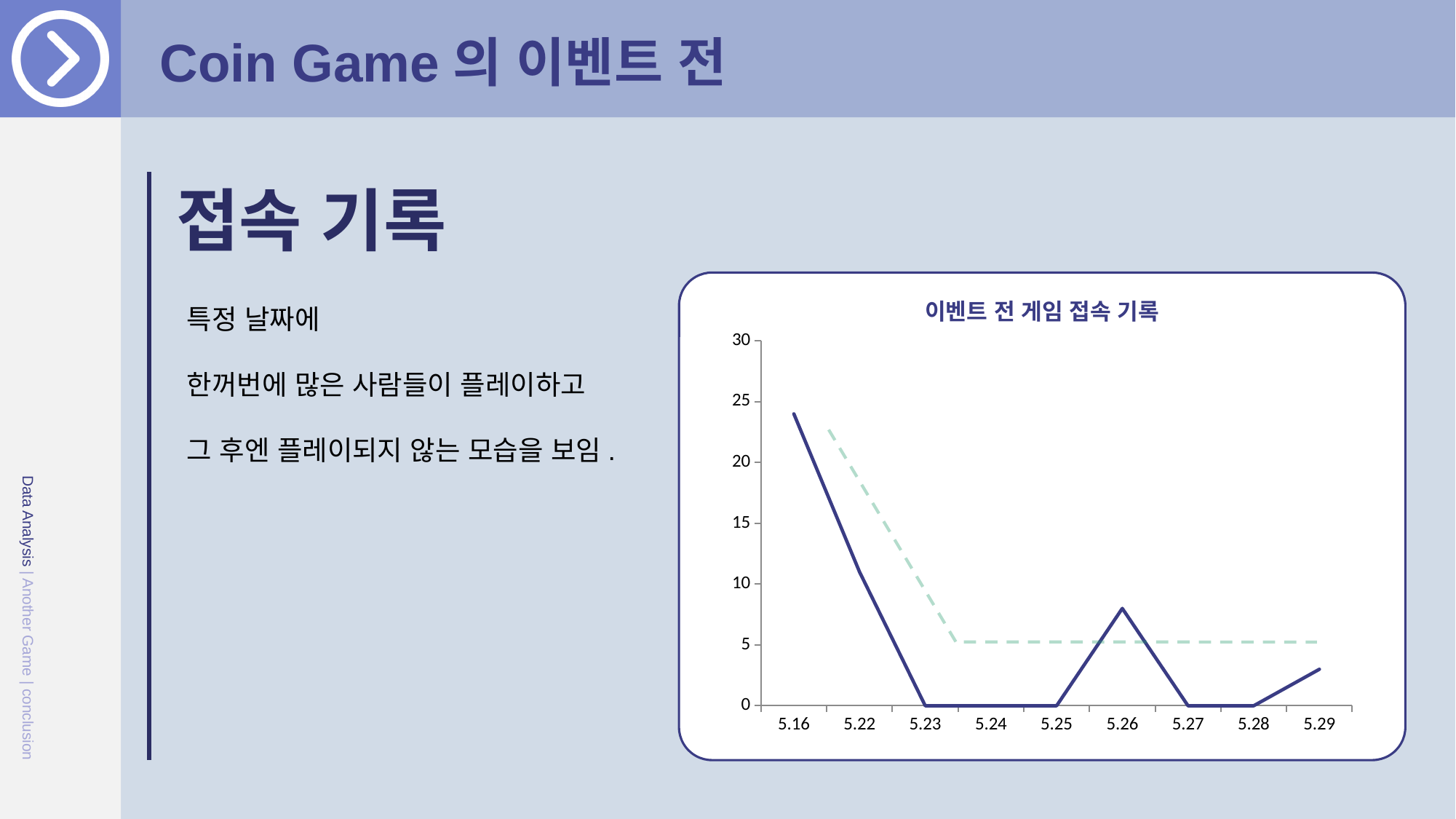

Coin Game의 이벤트 전
접속 기록

### Chart

| Category | 플레이 |
|---|---|
| 5.16 | 24.0 |
| 5.22 | 11.0 |
| 5.23 | 0.0 |
| 5.24 | 0.0 |
| 5.25 | 0.0 |
| 5.26 | 8.0 |
| 5.27 | 0.0 |
| 5.28 | 0.0 |
| 5.29 | 3.0 |
이벤트 전 게임 접속 기록
특정 날짜에
한꺼번에 많은 사람들이 플레이하고

그 후엔 플레이되지 않는 모습을 보임.

Data Analysis | Another Game | conclusion